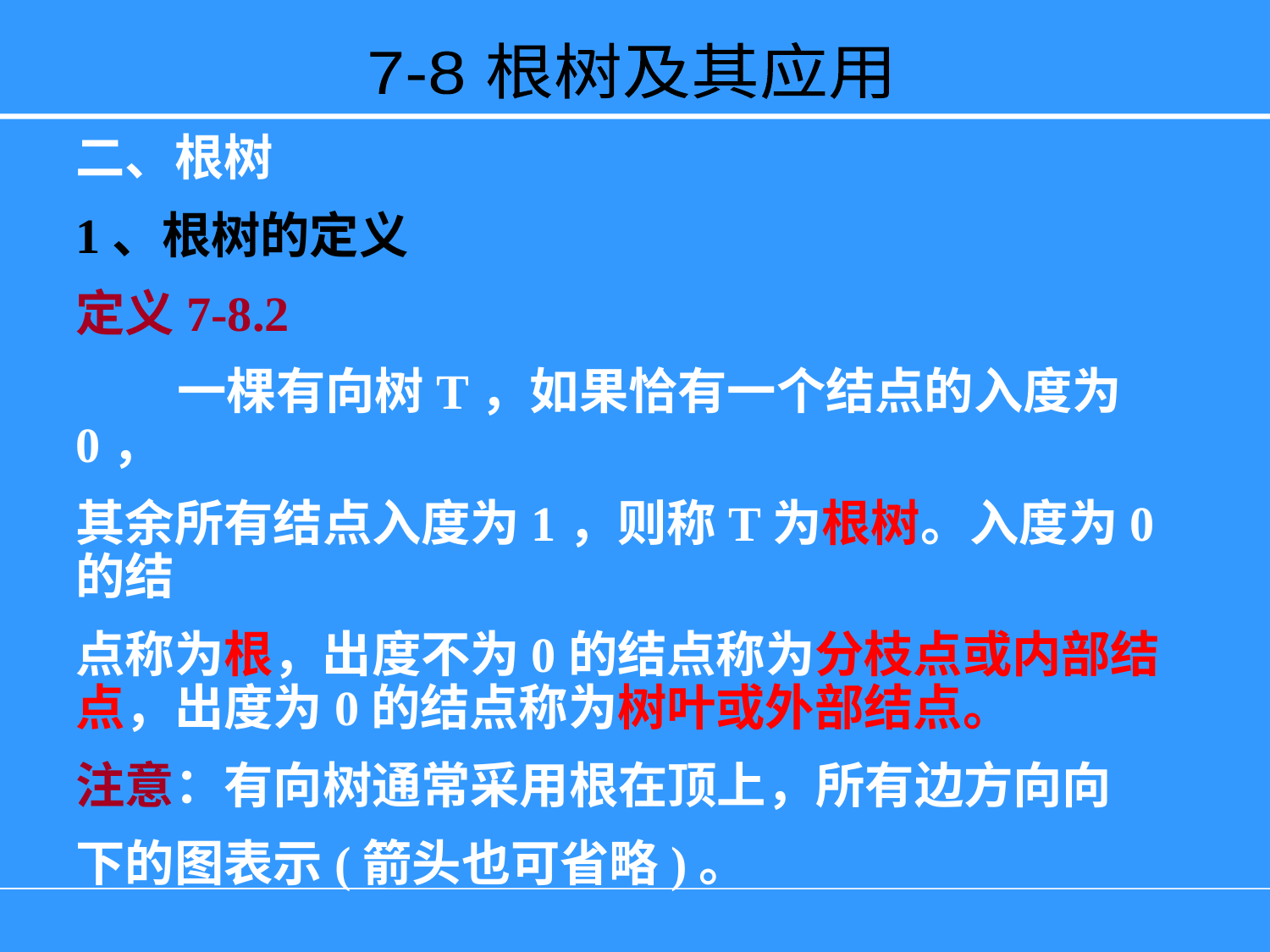

7-8 根树及其应用

二、根树
1、根树的定义
定义7-8.2
        一棵有向树T，如果恰有一个结点的入度为0，
其余所有结点入度为1，则称T为根树。入度为0的结
点称为根，出度不为0的结点称为分枝点或内部结点，出度为0的结点称为树叶或外部结点。
注意：有向树通常采用根在顶上，所有边方向向
下的图表示(箭头也可省略)。